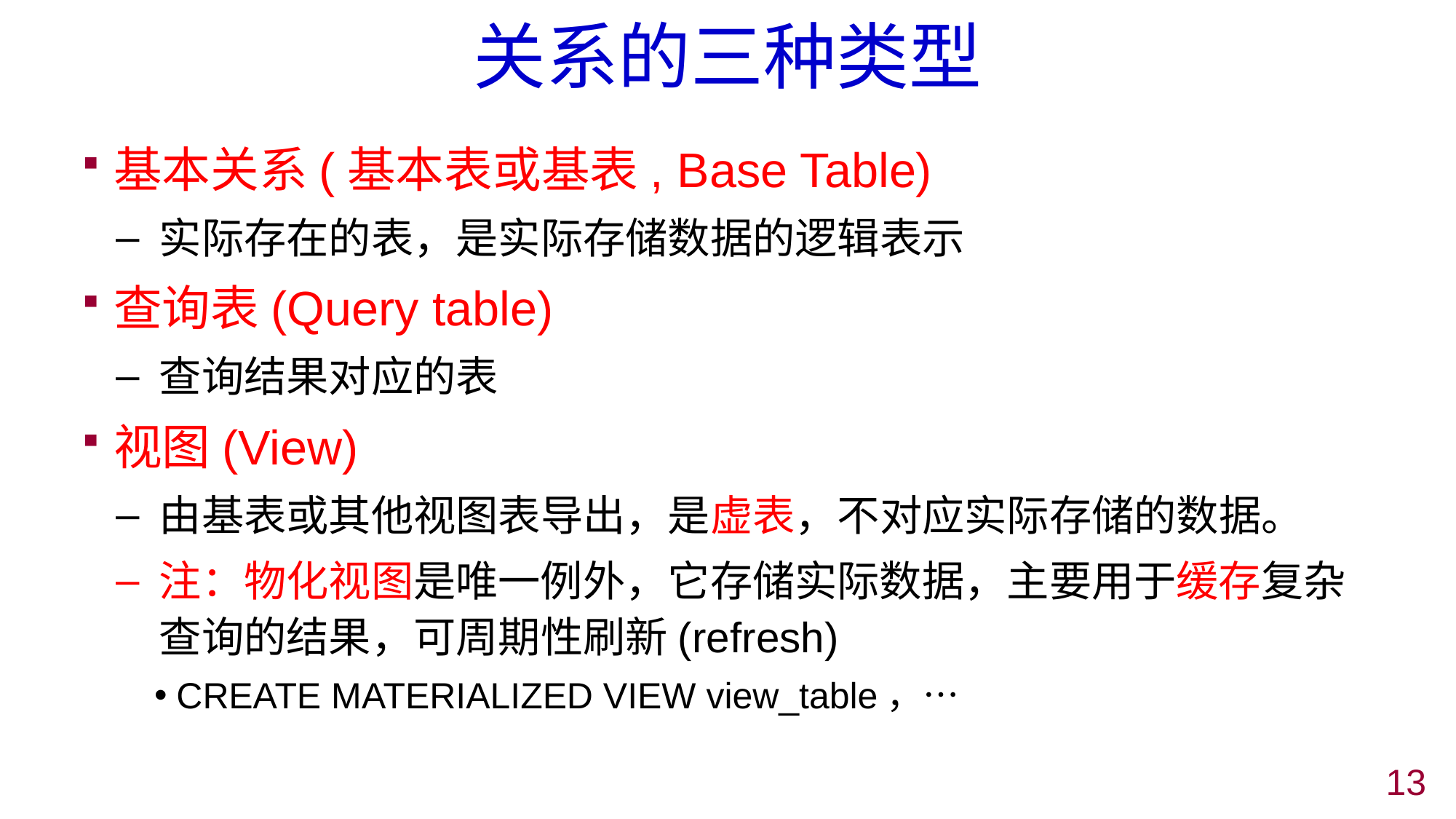

# 关系的三种类型
基本关系(基本表或基表, Base Table)
实际存在的表，是实际存储数据的逻辑表示
查询表(Query table)
查询结果对应的表
视图(View)
由基表或其他视图表导出，是虚表，不对应实际存储的数据。
注：物化视图是唯一例外，它存储实际数据，主要用于缓存复杂查询的结果，可周期性刷新(refresh)
CREATE MATERIALIZED VIEW view_table，…
13